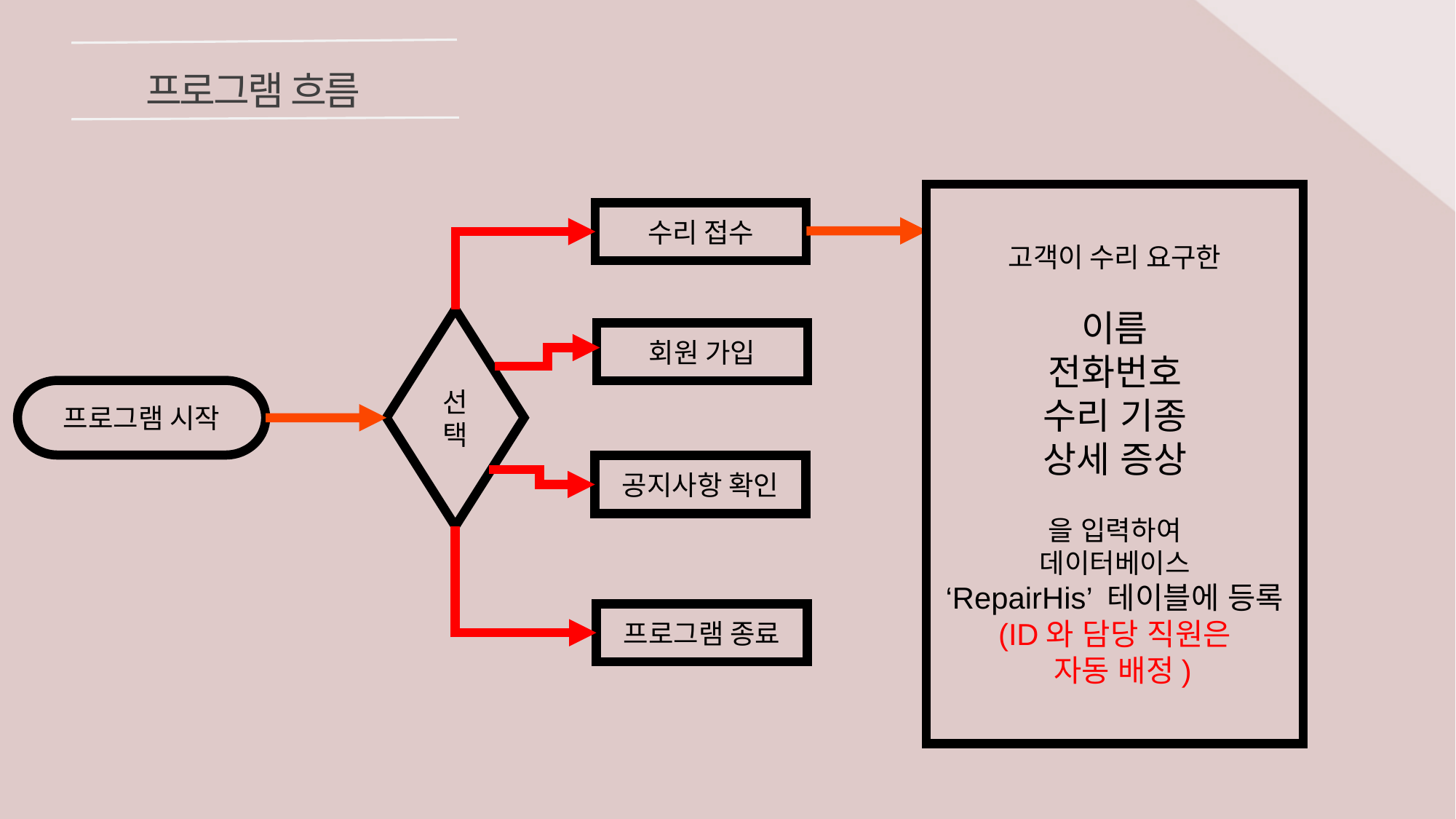

프로그램 흐름
고객이 수리 요구한

이름
전화번호
수리 기종
상세 증상

을 입력하여
데이터베이스
‘RepairHis’ 테이블에 등록
(ID와 담당 직원은
 자동 배정)

수리 접수

선택
회원 가입
프로그램 시작
공지사항 확인

프로그램 종료